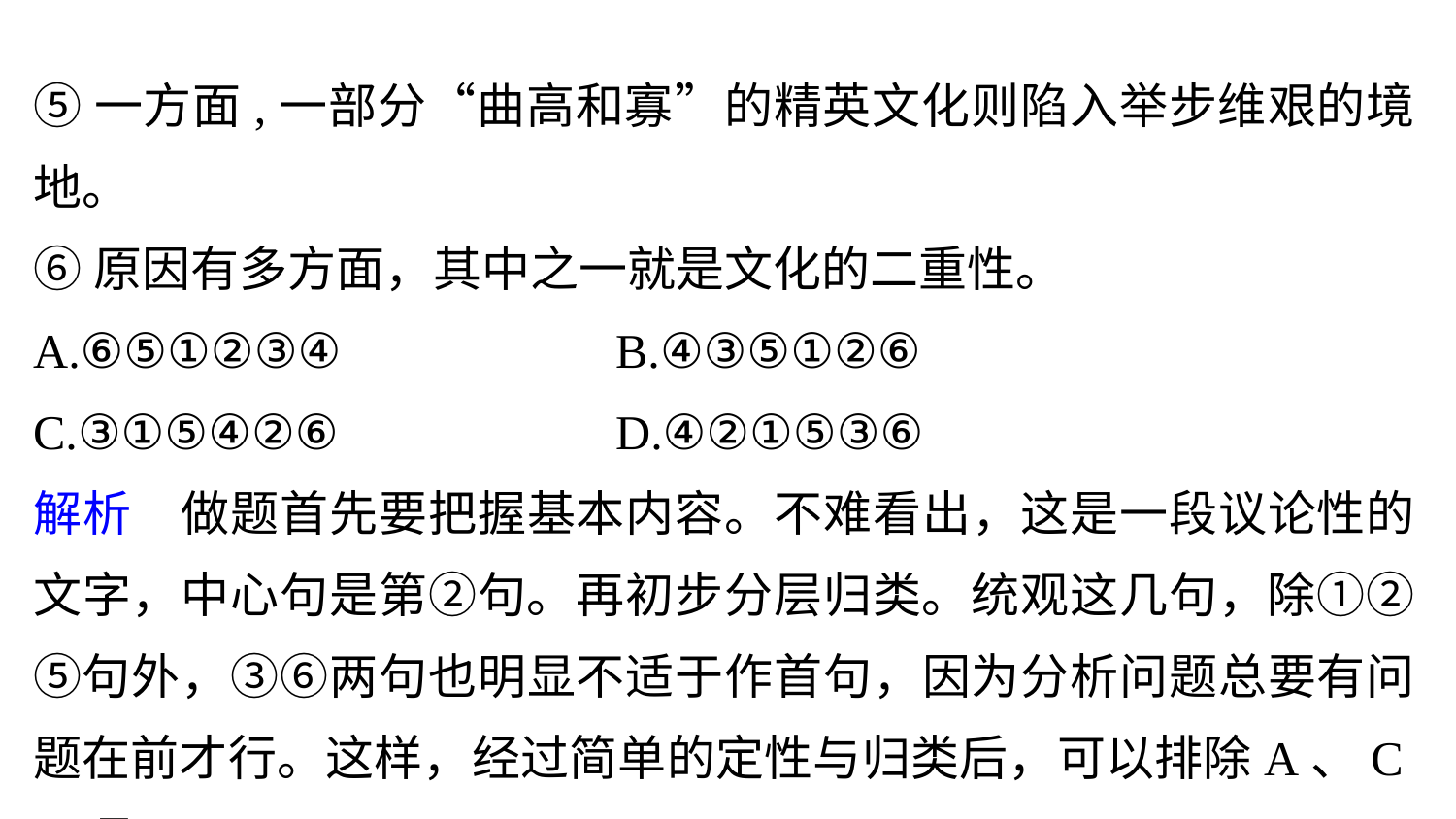

⑤一方面,一部分“曲高和寡”的精英文化则陷入举步维艰的境地。
⑥原因有多方面，其中之一就是文化的二重性。
A.⑥⑤①②③④  		B.④③⑤①②⑥
C.③①⑤④②⑥  		D.④②①⑤③⑥
解析　做题首先要把握基本内容。不难看出，这是一段议论性的文字，中心句是第②句。再初步分层归类。统观这几句，除①②⑤句外，③⑥两句也明显不适于作首句，因为分析问题总要有问题在前才行。这样，经过简单的定性与归类后，可以排除A、C两项。